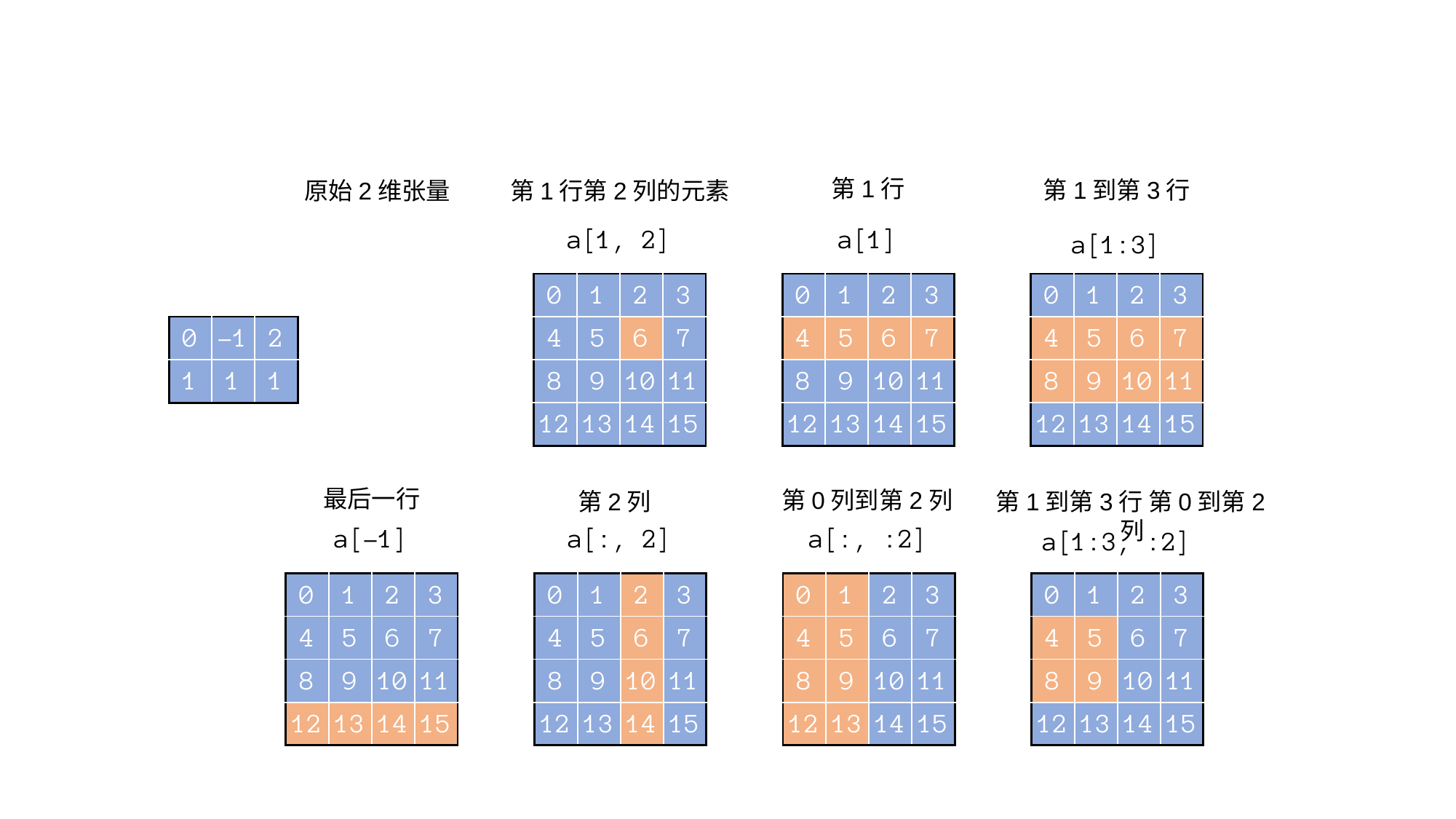

第1行
第1到第3行
原始2维张量
第1行第2列的元素
a[1, 2]
a[1]
a[1:3]
| 0 | 1 | 2 | 3 |
| --- | --- | --- | --- |
| 4 | 5 | 6 | 7 |
| 8 | 9 | 10 | 11 |
| 12 | 13 | 14 | 15 |
| 0 | 1 | 2 | 3 |
| --- | --- | --- | --- |
| 4 | 5 | 6 | 7 |
| 8 | 9 | 10 | 11 |
| 12 | 13 | 14 | 15 |
| 0 | 1 | 2 | 3 |
| --- | --- | --- | --- |
| 4 | 5 | 6 | 7 |
| 8 | 9 | 10 | 11 |
| 12 | 13 | 14 | 15 |
| 0 | -1 | 2 |
| --- | --- | --- |
| 1 | 1 | 1 |
最后一行
第0列到第2列
第1到第3行 第0到第2列
第2列
a[-1]
a[:, 2]
a[:, :2]
a[1:3, :2]
| 0 | 1 | 2 | 3 |
| --- | --- | --- | --- |
| 4 | 5 | 6 | 7 |
| 8 | 9 | 10 | 11 |
| 12 | 13 | 14 | 15 |
| 0 | 1 | 2 | 3 |
| --- | --- | --- | --- |
| 4 | 5 | 6 | 7 |
| 8 | 9 | 10 | 11 |
| 12 | 13 | 14 | 15 |
| 0 | 1 | 2 | 3 |
| --- | --- | --- | --- |
| 4 | 5 | 6 | 7 |
| 8 | 9 | 10 | 11 |
| 12 | 13 | 14 | 15 |
| 0 | 1 | 2 | 3 |
| --- | --- | --- | --- |
| 4 | 5 | 6 | 7 |
| 8 | 9 | 10 | 11 |
| 12 | 13 | 14 | 15 |